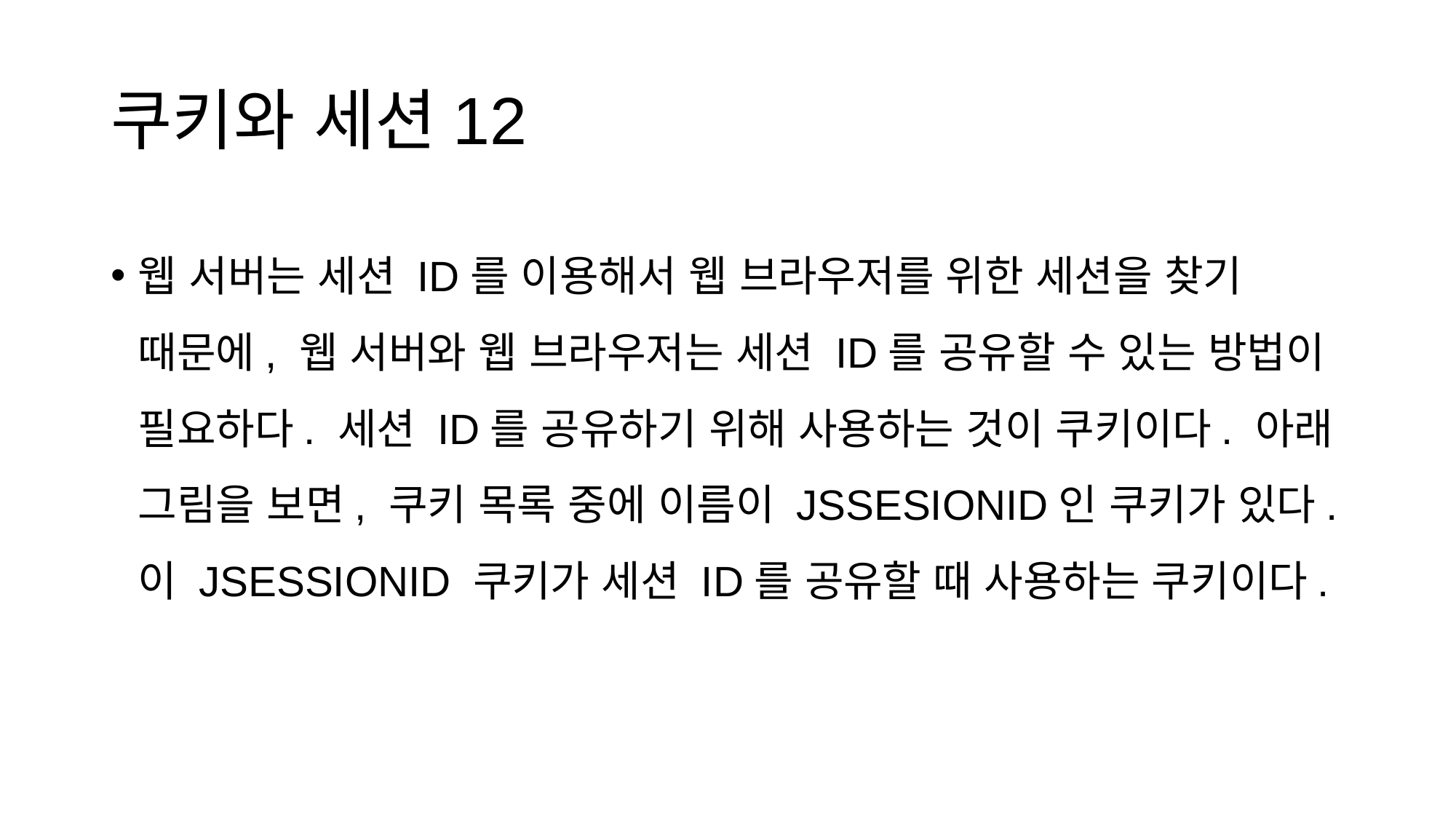

# 쿠키와 세션12
웹 서버는 세션 ID를 이용해서 웹 브라우저를 위한 세션을 찾기 때문에, 웹 서버와 웹 브라우저는 세션 ID를 공유할 수 있는 방법이 필요하다. 세션 ID를 공유하기 위해 사용하는 것이 쿠키이다. 아래 그림을 보면, 쿠키 목록 중에 이름이 JSSESIONID인 쿠키가 있다. 이 JSESSIONID 쿠키가 세션 ID를 공유할 때 사용하는 쿠키이다.